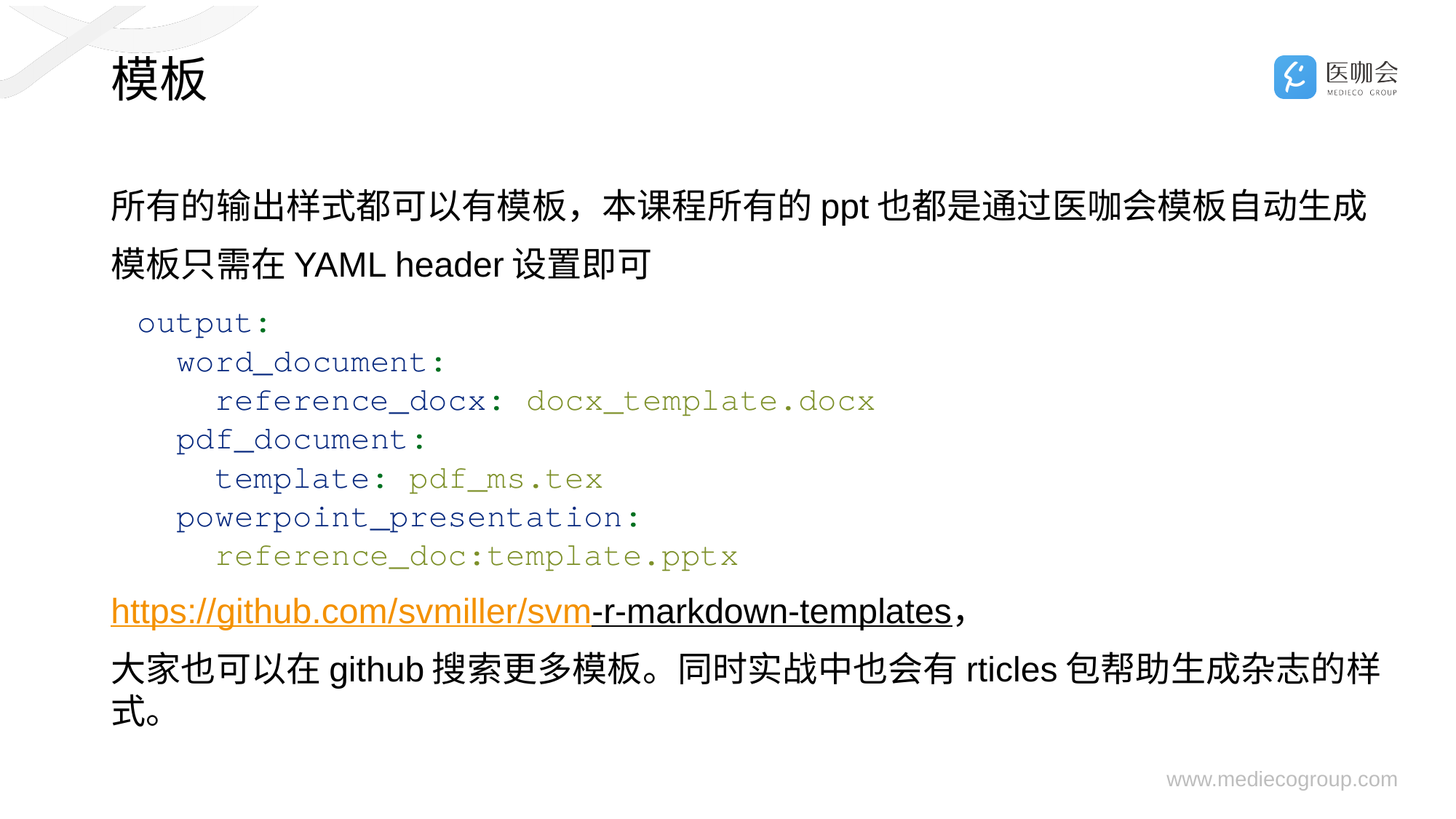

# 模板
所有的输出样式都可以有模板，本课程所有的ppt也都是通过医咖会模板自动生成
模板只需在YAML header设置即可
output:
  word_document:
    reference_docx: docx_template.docx
  pdf_document:
    template: pdf_ms.tex
  powerpoint_presentation:
    reference_doc:template.pptx
https://github.com/svmiller/svm-r-markdown-templates，
大家也可以在github搜索更多模板。同时实战中也会有rticles包帮助生成杂志的样式。